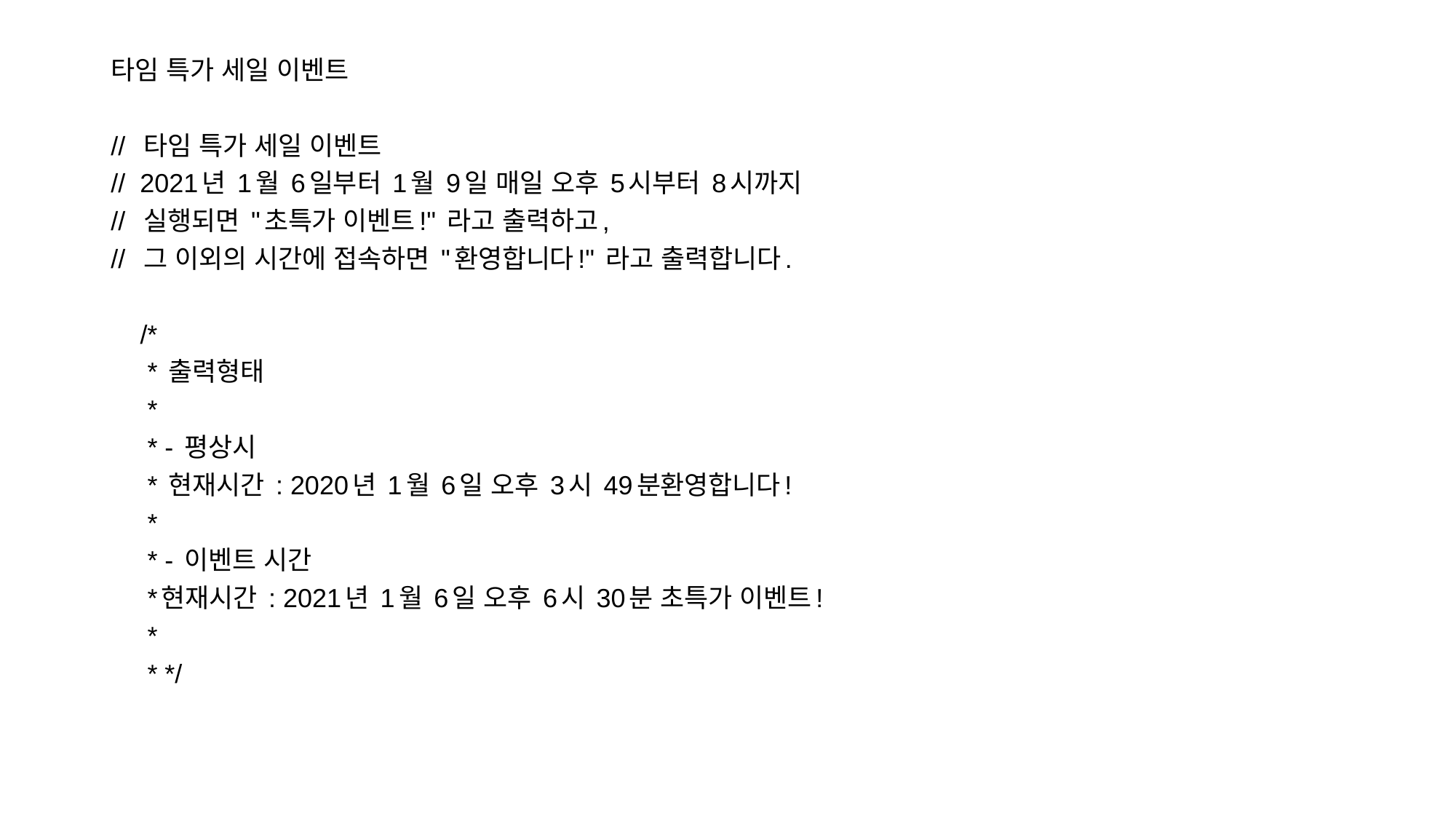

타임 특가 세일 이벤트

//  타임 특가 세일 이벤트
//  2021년 1월 6일부터 1월 9일 매일 오후 5시부터 8시까지
//  실행되면 "초특가 이벤트!" 라고 출력하고,
//  그 이외의 시간에 접속하면 "환영합니다!" 라고 출력합니다.

    /*
     * 출력형태
     *
     * - 평상시
     * 현재시간 : 2020년 1월 6일 오후 3시 49분환영합니다!
     *
     * - 이벤트 시간
     *현재시간 : 2021년 1월 6일 오후 6시 30분 초특가 이벤트!
     *
     * */